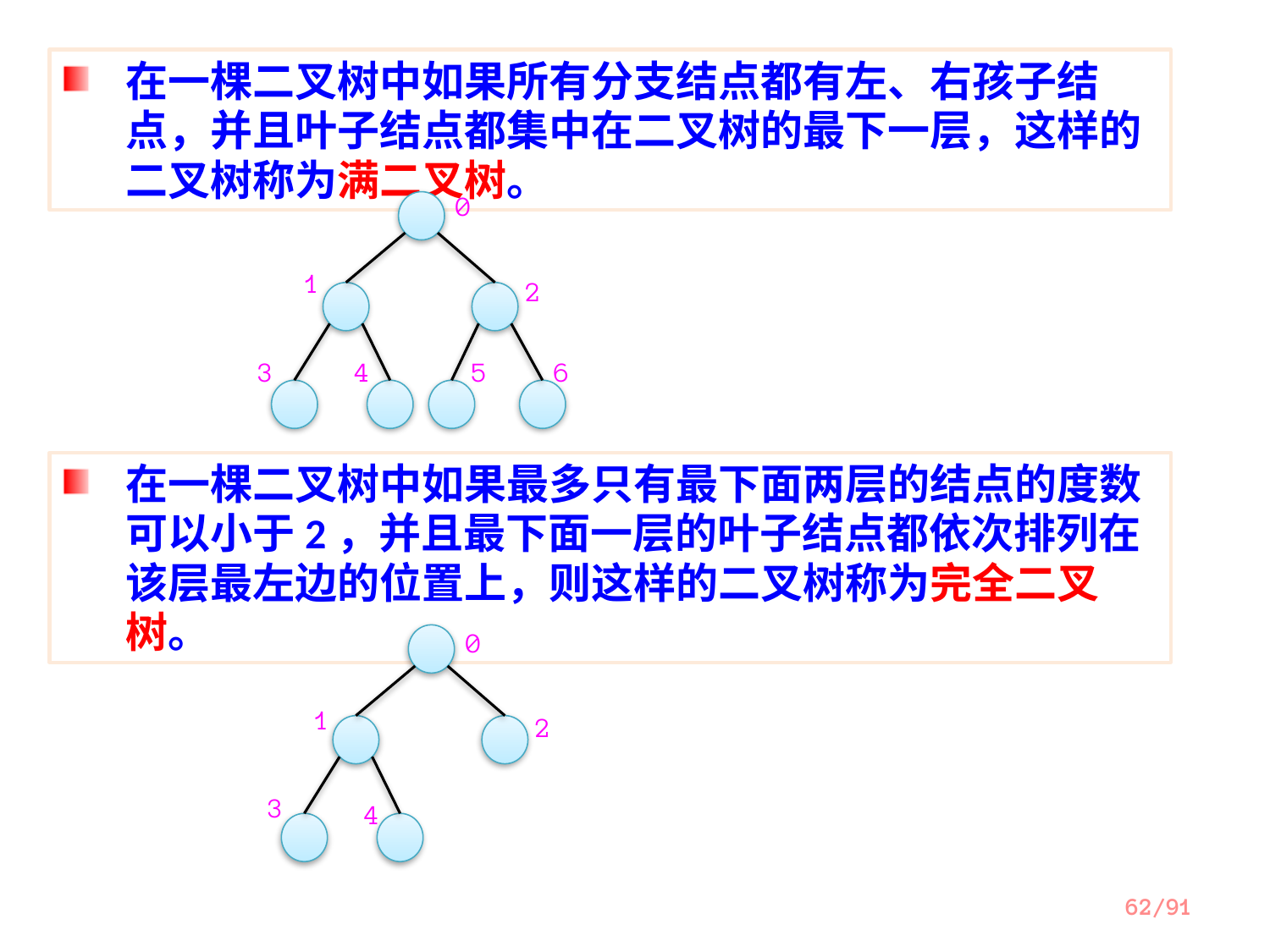

在一棵二叉树中如果所有分支结点都有左、右孩子结点，并且叶子结点都集中在二叉树的最下一层，这样的二叉树称为满二叉树。
0
1
2
3
4
5
6

在一棵二叉树中如果最多只有最下面两层的结点的度数可以小于2，并且最下面一层的叶子结点都依次排列在该层最左边的位置上，则这样的二叉树称为完全二叉树。
0
1
2
3
4

62/91